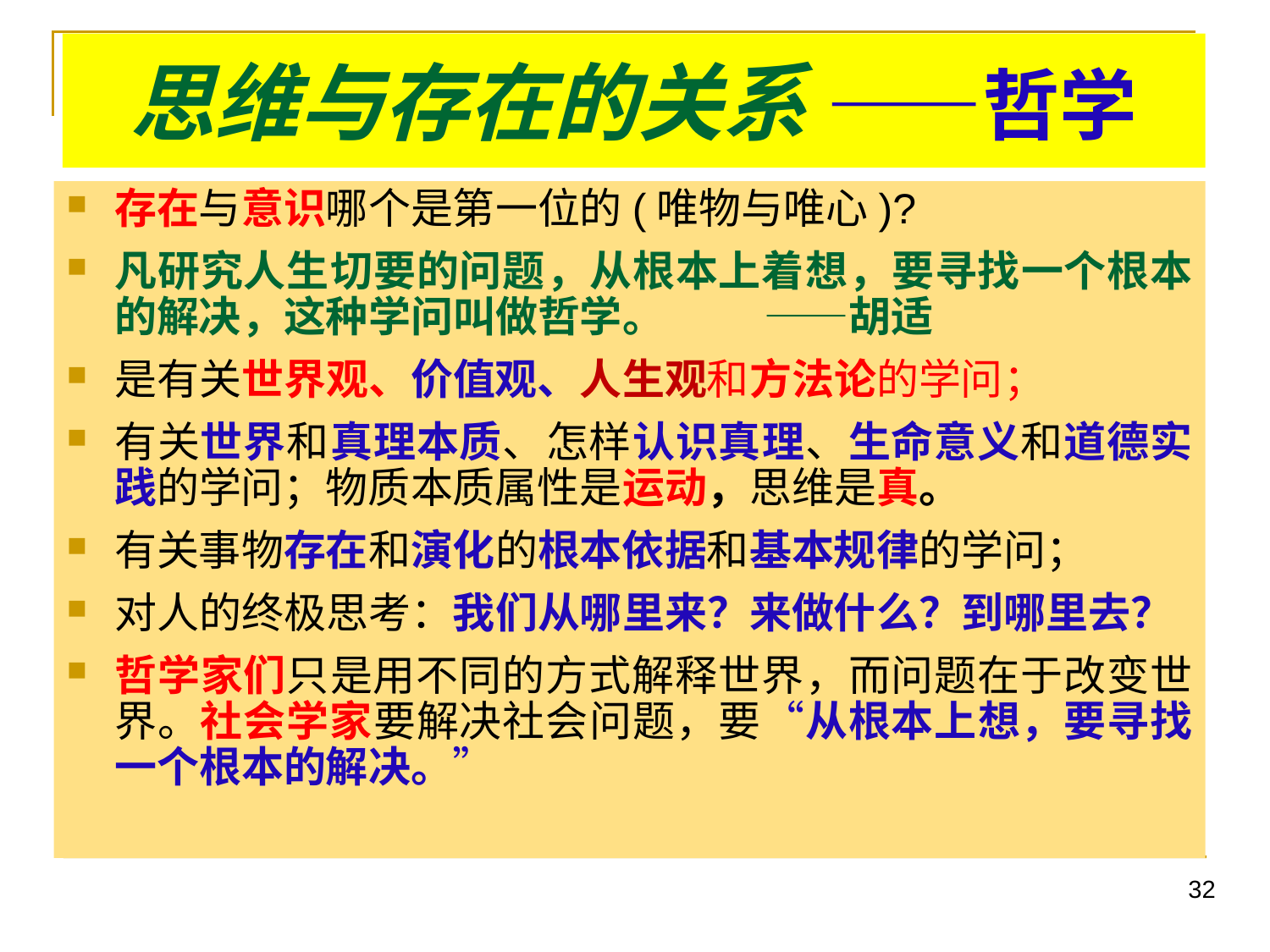

思维与存在的关系 ——哲学
存在与意识哪个是第一位的(唯物与唯心)?
凡研究人生切要的问题，从根本上着想，要寻找一个根本的解决，这种学问叫做哲学。  　    ——胡适
是有关世界观、价值观、人生观和方法论的学问；
有关世界和真理本质、怎样认识真理、生命意义和道德实践的学问；物质本质属性是运动，思维是真。
有关事物存在和演化的根本依据和基本规律的学问；
对人的终极思考：我们从哪里来？来做什么？到哪里去？
哲学家们只是用不同的方式解释世界，而问题在于改变世界。社会学家要解决社会问题，要“从根本上想，要寻找一个根本的解决。”
32